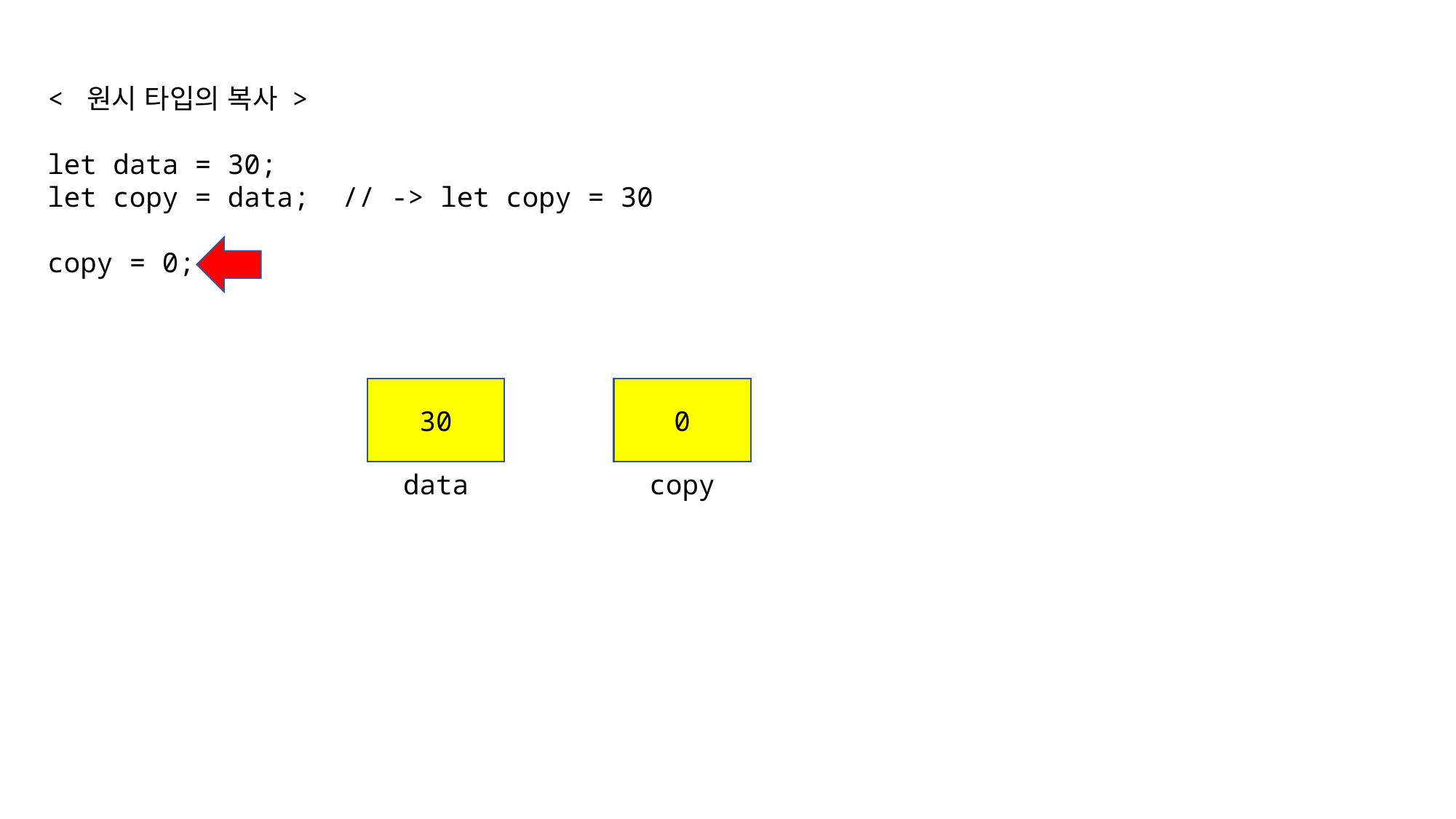

< 원시 타입의 복사 >

let data = 30;
let copy = data;  // -> let copy = 30

copy = 0;

30
0
data
copy